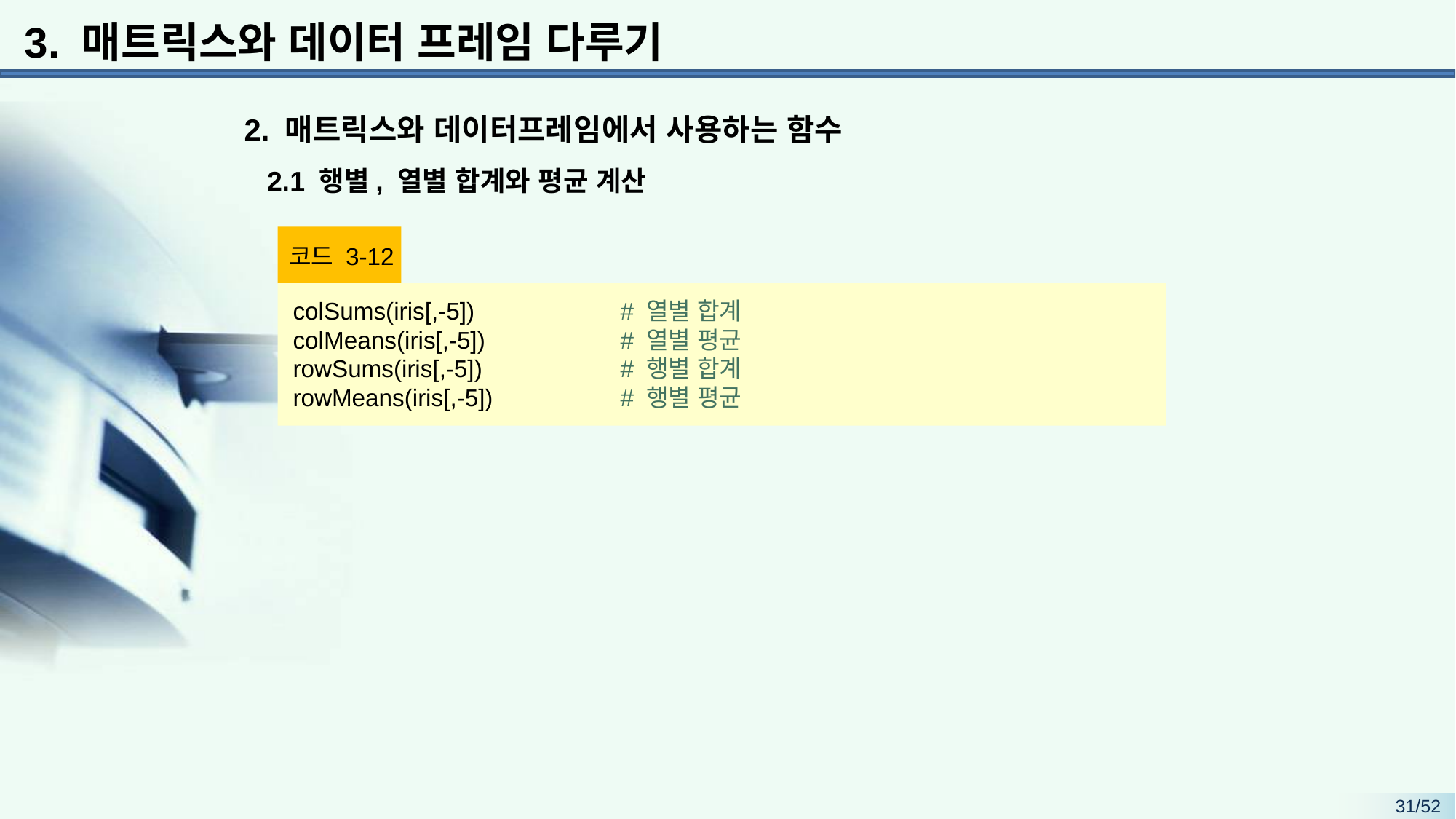

3. 매트릭스와 데이터 프레임 다루기
2. 매트릭스와 데이터프레임에서 사용하는 함수
   2.1 행별, 열별 합계와 평균 계산

코드 3-12

colSums(iris[,-5]) 		# 열별 합계
colMeans(iris[,-5]) 		# 열별 평균
rowSums(iris[,-5]) 		# 행별 합계
rowMeans(iris[,-5]) 		# 행별 평균